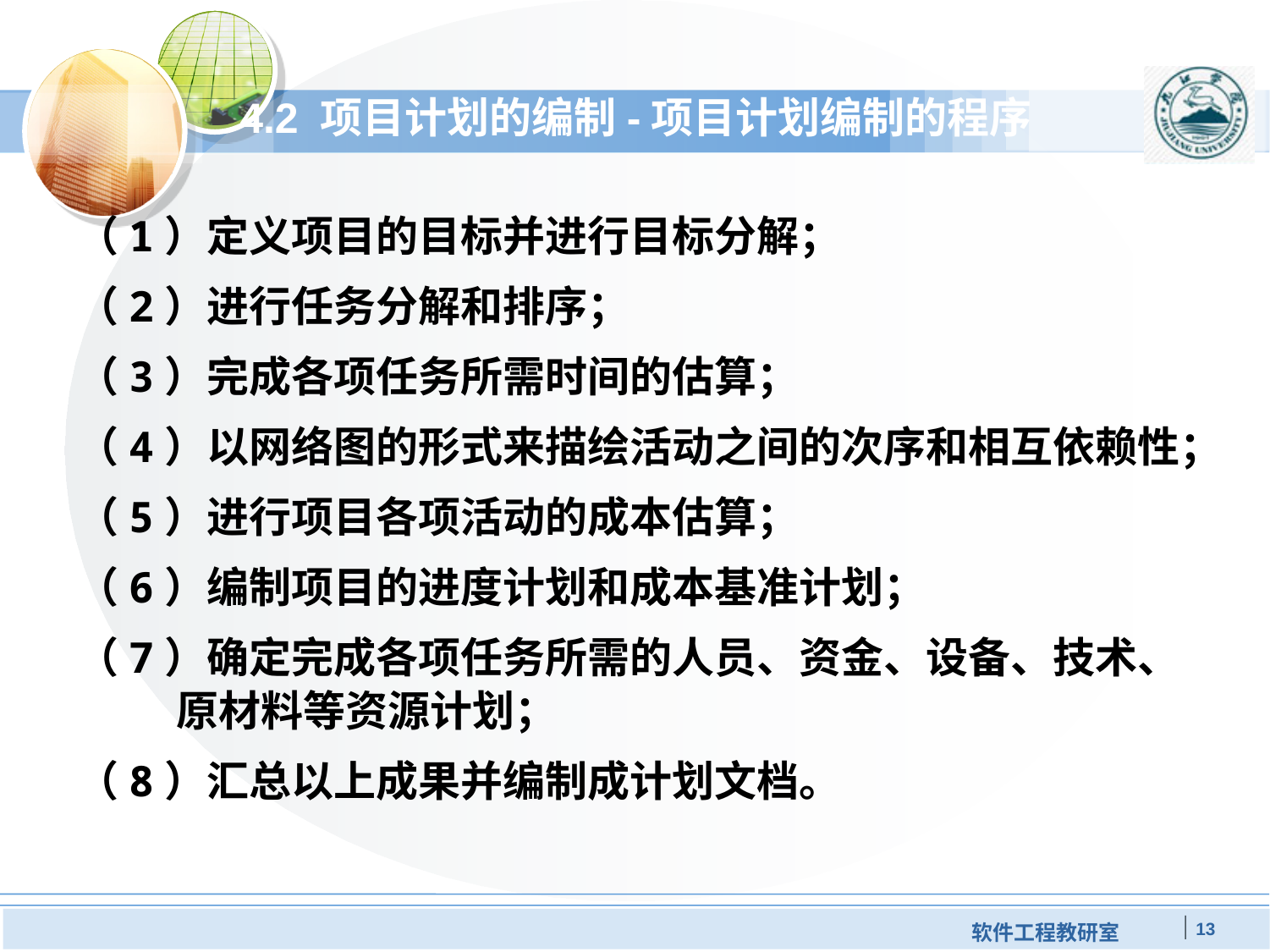

# 4.2 项目计划的编制-项目计划编制的程序
（1）定义项目的目标并进行目标分解；
（2）进行任务分解和排序；
（3）完成各项任务所需时间的估算；
（4）以网络图的形式来描绘活动之间的次序和相互依赖性；
（5）进行项目各项活动的成本估算；
（6）编制项目的进度计划和成本基准计划；
（7）确定完成各项任务所需的人员、资金、设备、技术、原材料等资源计划；
（8）汇总以上成果并编制成计划文档。